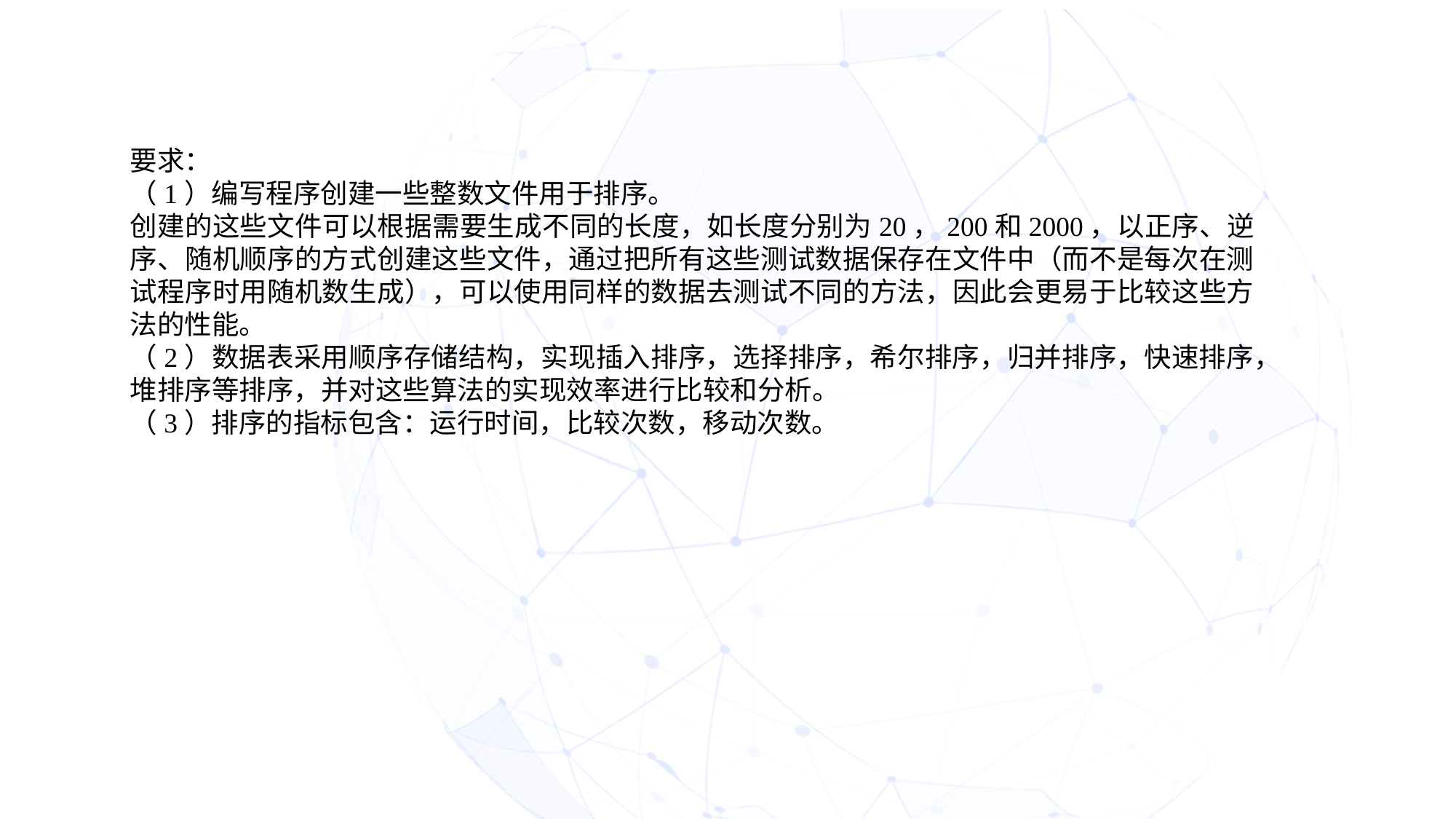

要求：
（1）编写程序创建一些整数文件用于排序。
创建的这些文件可以根据需要生成不同的长度，如长度分别为20，200和2000，以正序、逆序、随机顺序的方式创建这些文件，通过把所有这些测试数据保存在文件中（而不是每次在测试程序时用随机数生成），可以使用同样的数据去测试不同的方法，因此会更易于比较这些方法的性能。
（2）数据表采用顺序存储结构，实现插入排序，选择排序，希尔排序，归并排序，快速排序，堆排序等排序，并对这些算法的实现效率进行比较和分析。
（3）排序的指标包含：运行时间，比较次数，移动次数。